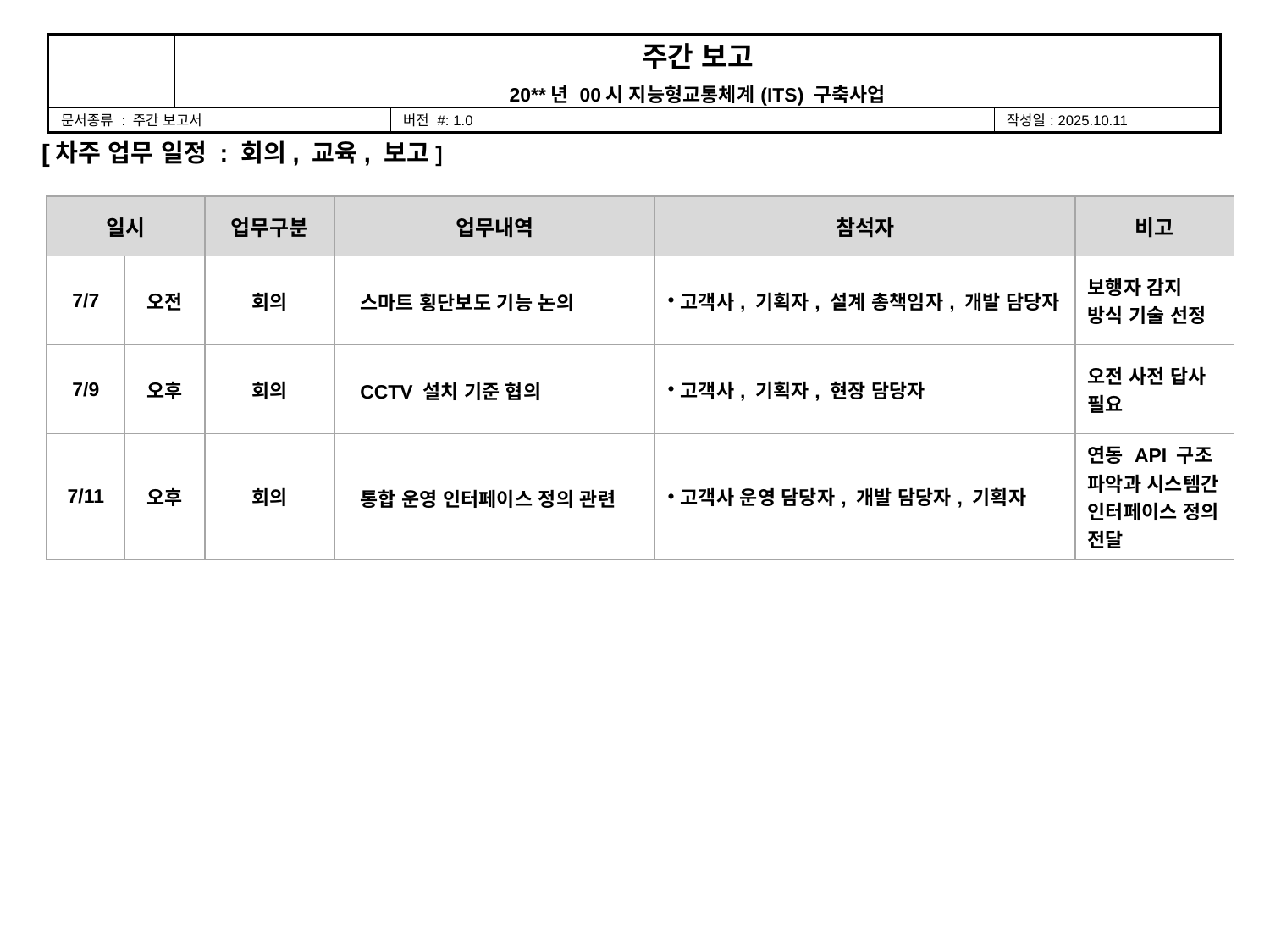

[차주 업무 일정 : 회의, 교육, 보고]
| 일시 |  | 업무구분 | 업무내역 | 참석자 | 비고 |
| --- | --- | --- | --- | --- | --- |
| 7/7 | 오전 | 회의 | 스마트 횡단보도 기능 논의 | 고객사, 기획자, 설계 총책임자, 개발 담당자 | 보행자 감지 방식 기술 선정 |
| 7/9 | 오후 | 회의 | CCTV 설치 기준 협의 | 고객사, 기획자, 현장 담당자 | 오전 사전 답사 필요 |
| 7/11 | 오후 | 회의 | 통합 운영 인터페이스 정의 관련 | 고객사 운영 담당자, 개발 담당자, 기획자 | 연동 API 구조 파악과 시스템간 인터페이스 정의 전달 |